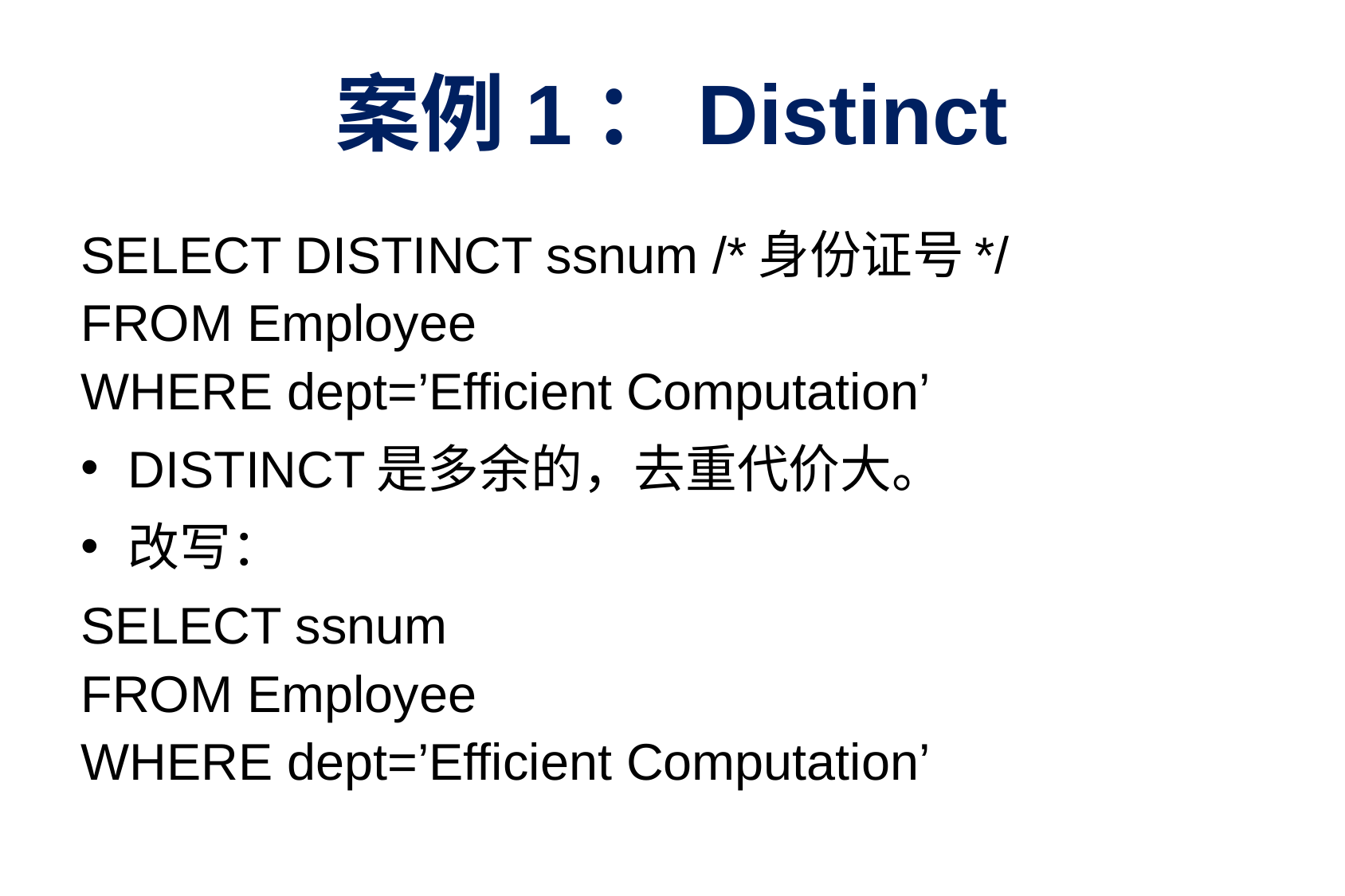

# 案例1：Distinct
SELECT DISTINCT ssnum /*身份证号*/
FROM Employee
WHERE dept=’Efficient Computation’
DISTINCT是多余的，去重代价大。
改写：
SELECT ssnum
FROM Employee
WHERE dept=’Efficient Computation’